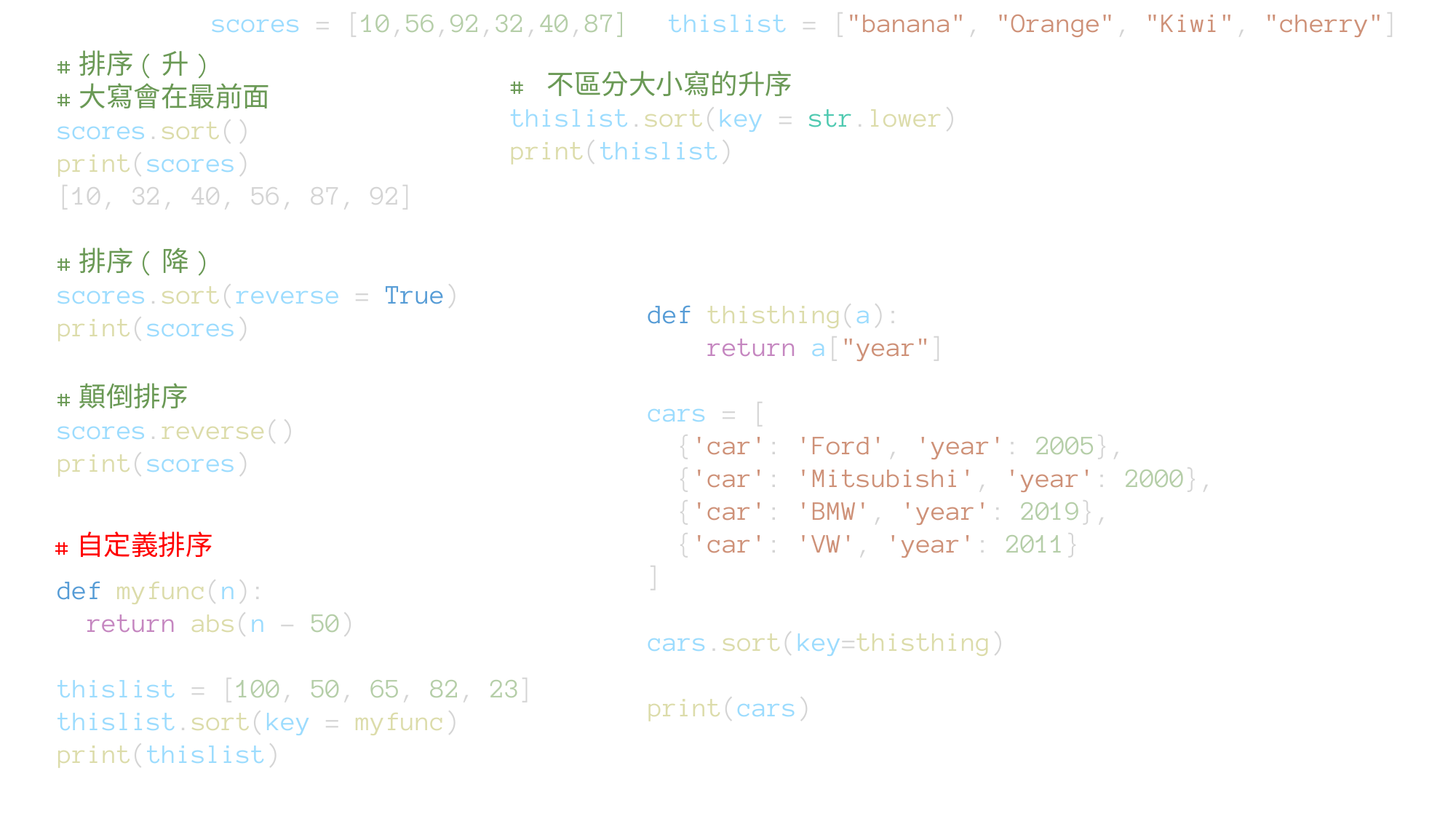

scores = [10,56,92,32,40,87]
thislist = ["banana", "Orange", "Kiwi", "cherry"]
#排序(升)
#大寫會在最前面
scores.sort()
print(scores)
[10, 32, 40, 56, 87, 92]
# 不區分大小寫的升序
thislist.sort(key = str.lower)
print(thislist)
#排序(降)
scores.sort(reverse = True)
print(scores)
def thisthing(a):
    return a["year"]
cars = [
  {'car': 'Ford', 'year': 2005},
  {'car': 'Mitsubishi', 'year': 2000},
  {'car': 'BMW', 'year': 2019},
  {'car': 'VW', 'year': 2011}
]
cars.sort(key=thisthing)
print(cars)

#顛倒排序
scores.reverse()
print(scores)
#自定義排序
def myfunc(n):
  return abs(n - 50)
thislist = [100, 50, 65, 82, 23]
thislist.sort(key = myfunc)
print(thislist)